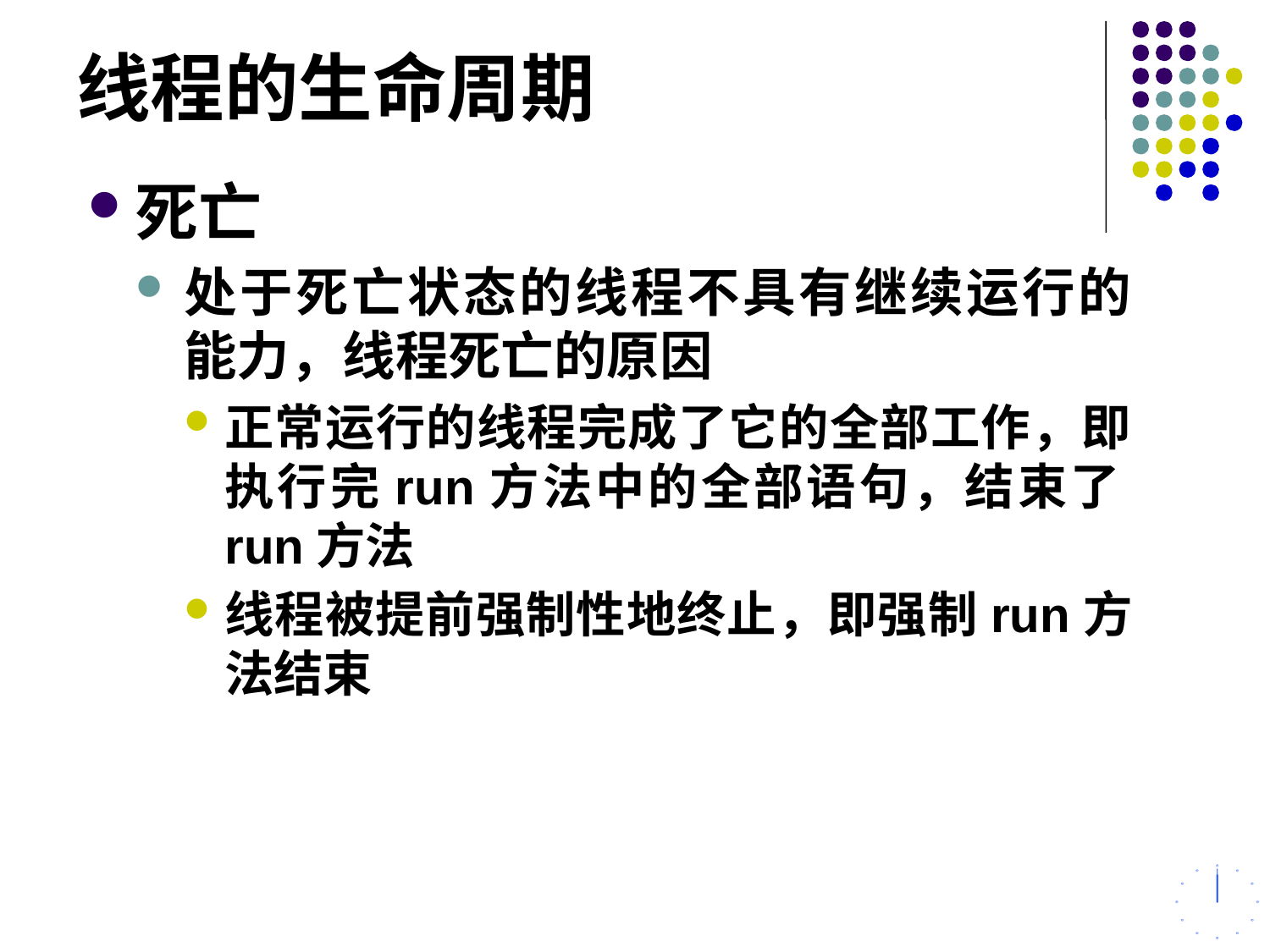

# 线程的生命周期
死亡
处于死亡状态的线程不具有继续运行的能力，线程死亡的原因
正常运行的线程完成了它的全部工作，即执行完run方法中的全部语句，结束了run方法
线程被提前强制性地终止，即强制run方法结束